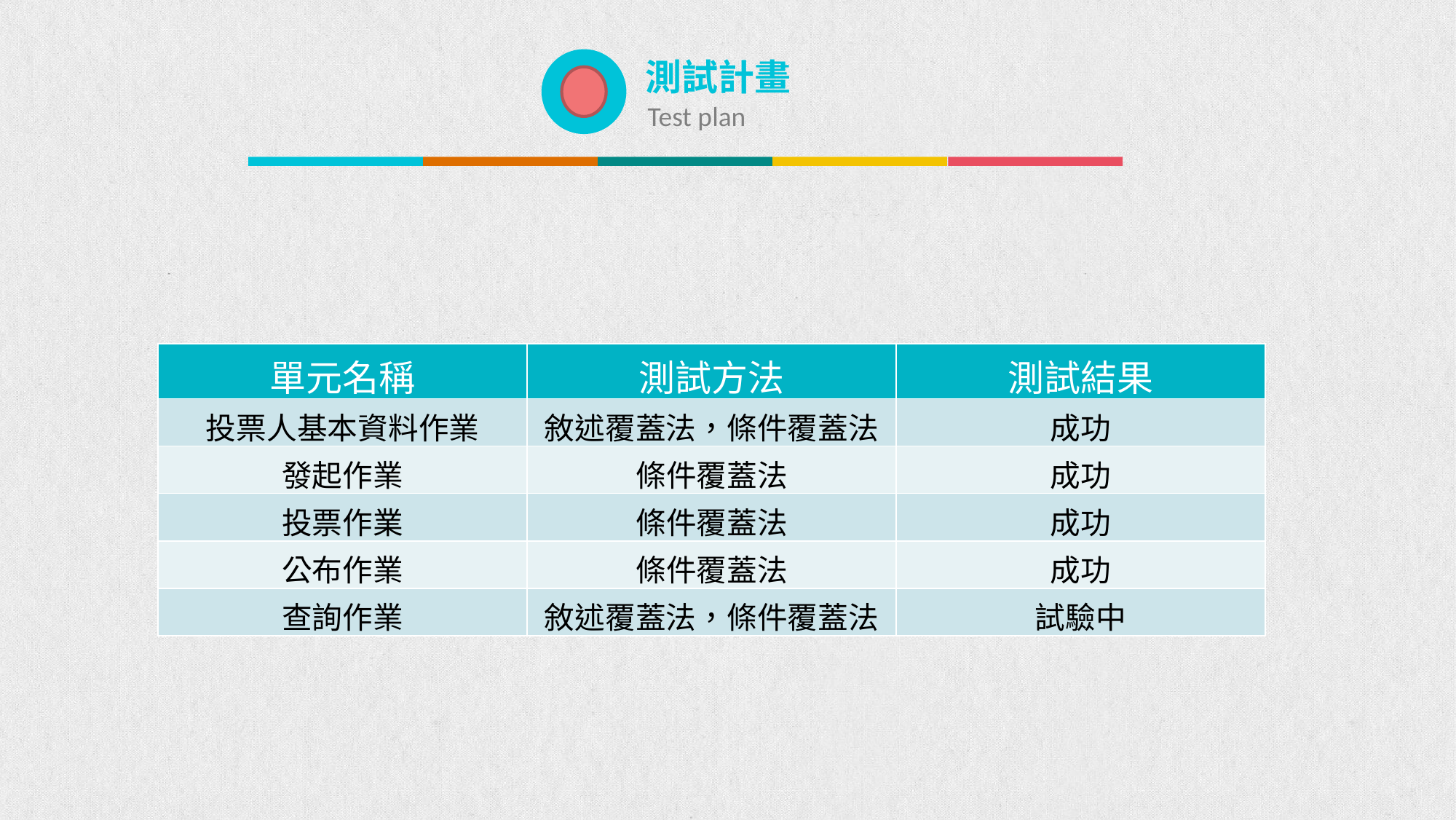

測試計畫
Test plan

| 單元名稱 | 測試方法 | 測試結果 |
| --- | --- | --- |
| 投票人基本資料作業 | 敘述覆蓋法，條件覆蓋法 | 成功 |
| 發起作業 | 條件覆蓋法 | 成功 |
| 投票作業 | 條件覆蓋法 | 成功 |
| 公布作業 | 條件覆蓋法 | 成功 |
| 查詢作業 | 敘述覆蓋法，條件覆蓋法 | 試驗中 |